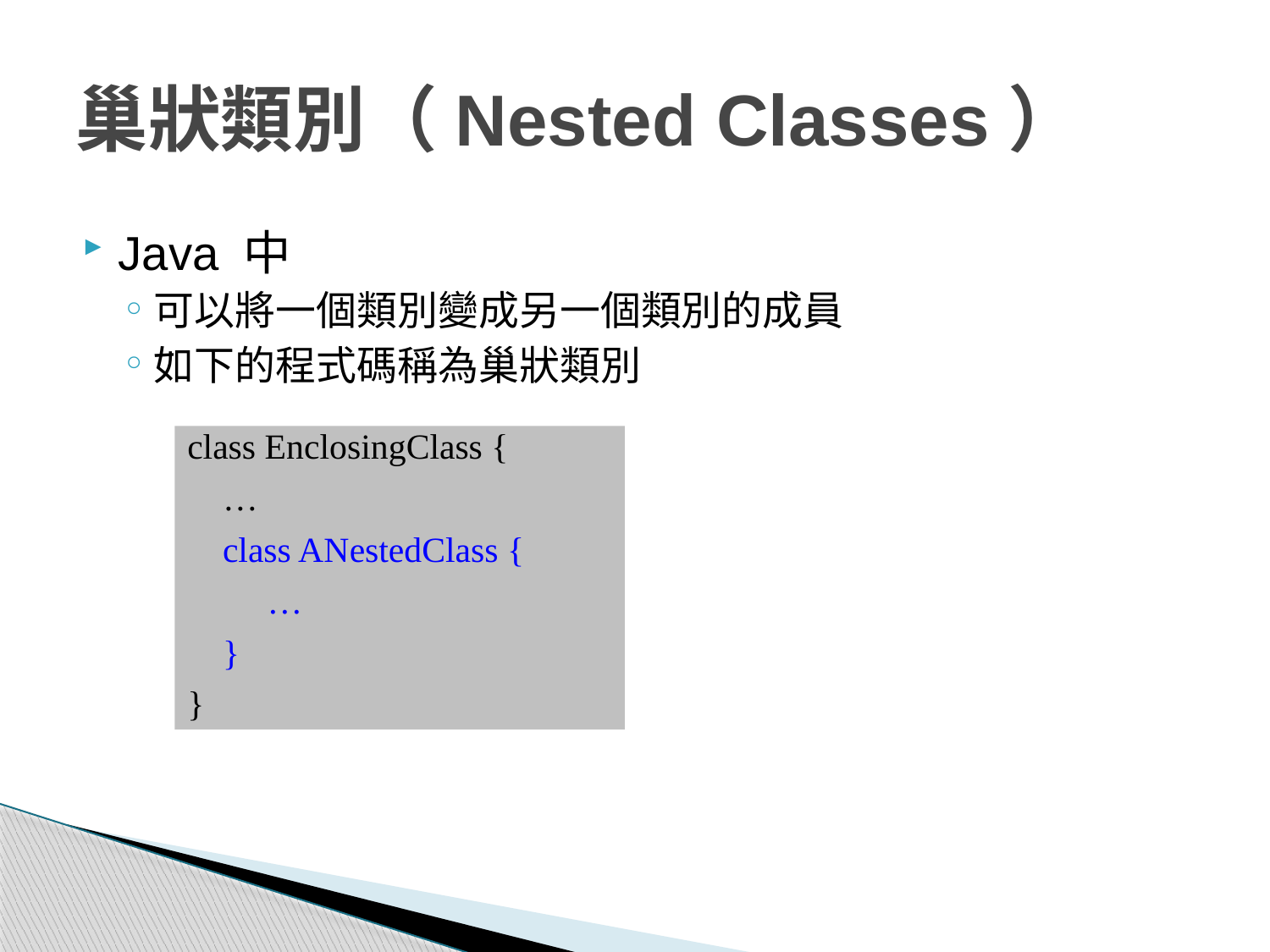

# 巢狀類別（Nested Classes）
Java 中
可以將一個類別變成另一個類別的成員
如下的程式碼稱為巢狀類別
class EnclosingClass {
    …
    class ANestedClass {
         …
    }
}